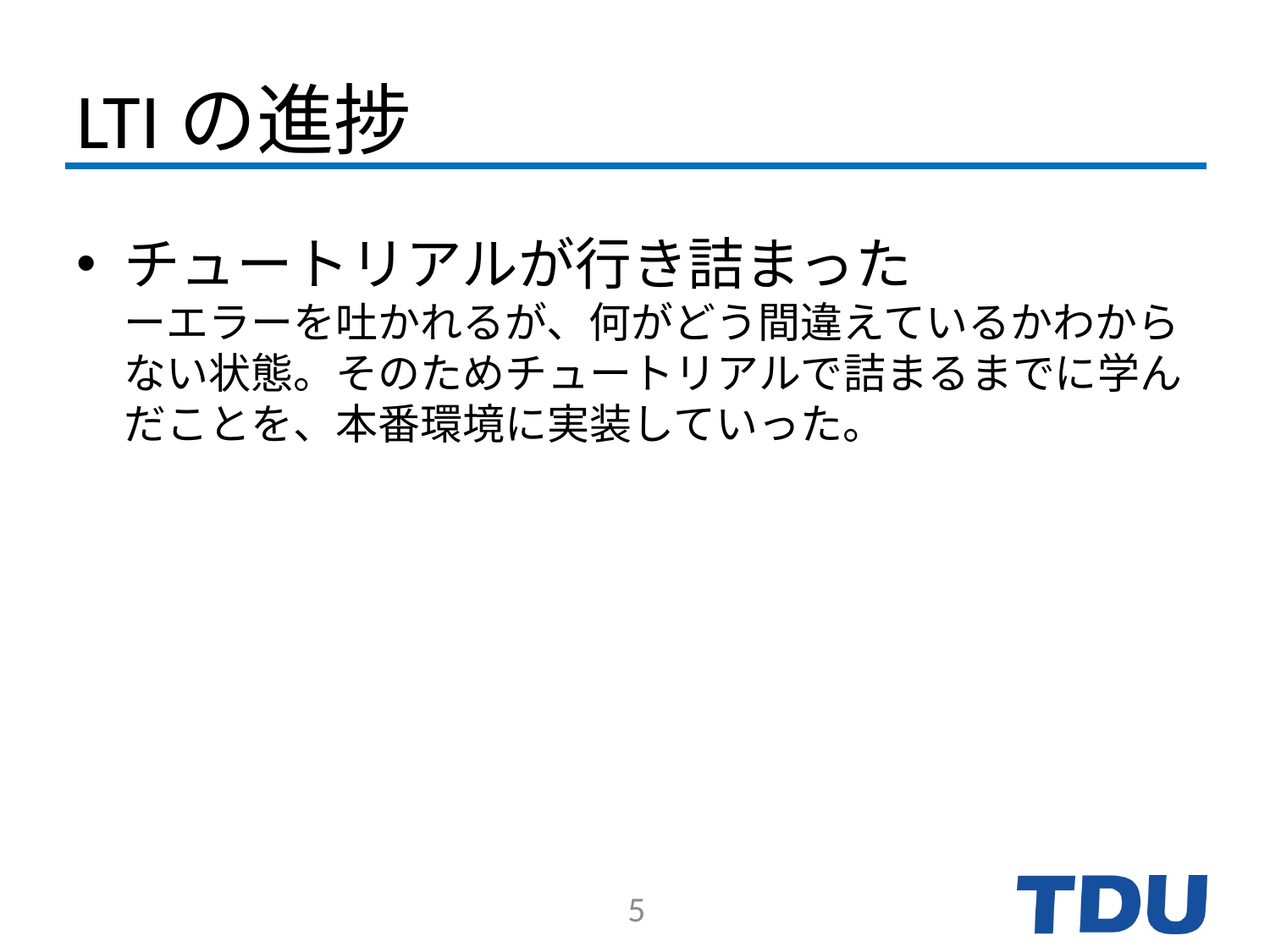

# LTIの進捗
チュートリアルが行き詰まった
ーエラーを吐かれるが、何がどう間違えているかわからない状態。そのためチュートリアルで詰まるまでに学んだことを、本番環境に実装していった。
5